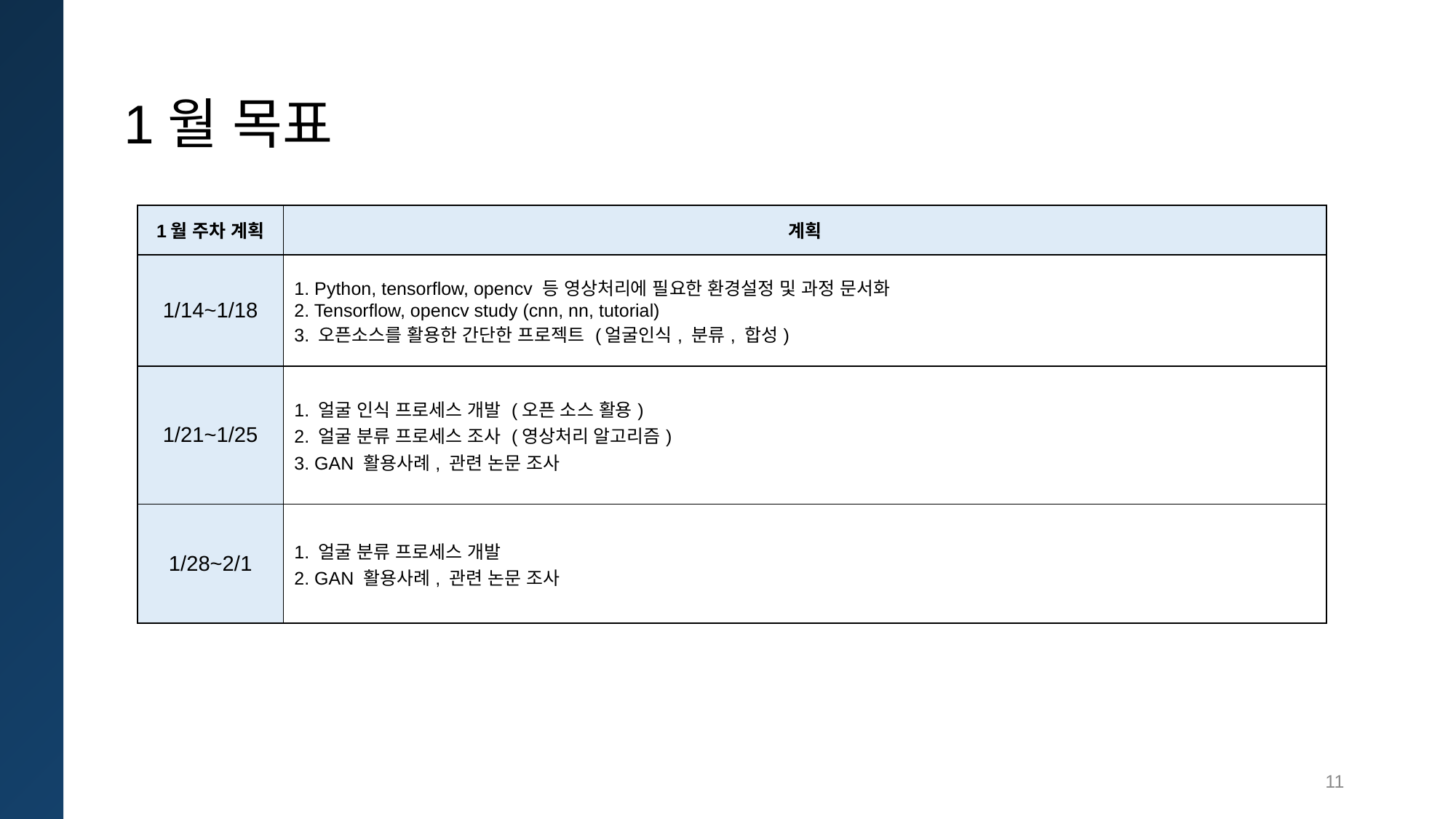

# 1월 목표
| 1월 주차 계획 | 계획 |
| --- | --- |
| 1/14~1/18 | 1. Python, tensorflow, opencv 등 영상처리에 필요한 환경설정 및 과정 문서화 2. Tensorflow, opencv study (cnn, nn, tutorial) 3. 오픈소스를 활용한 간단한 프로젝트 (얼굴인식, 분류, 합성) |
| 1/21~1/25 | 1. 얼굴 인식 프로세스 개발 (오픈 소스 활용) 2. 얼굴 분류 프로세스 조사 (영상처리 알고리즘) 3. GAN 활용사례, 관련 논문 조사 |
| 1/28~2/1 | 1. 얼굴 분류 프로세스 개발 2. GAN 활용사례, 관련 논문 조사 |
11